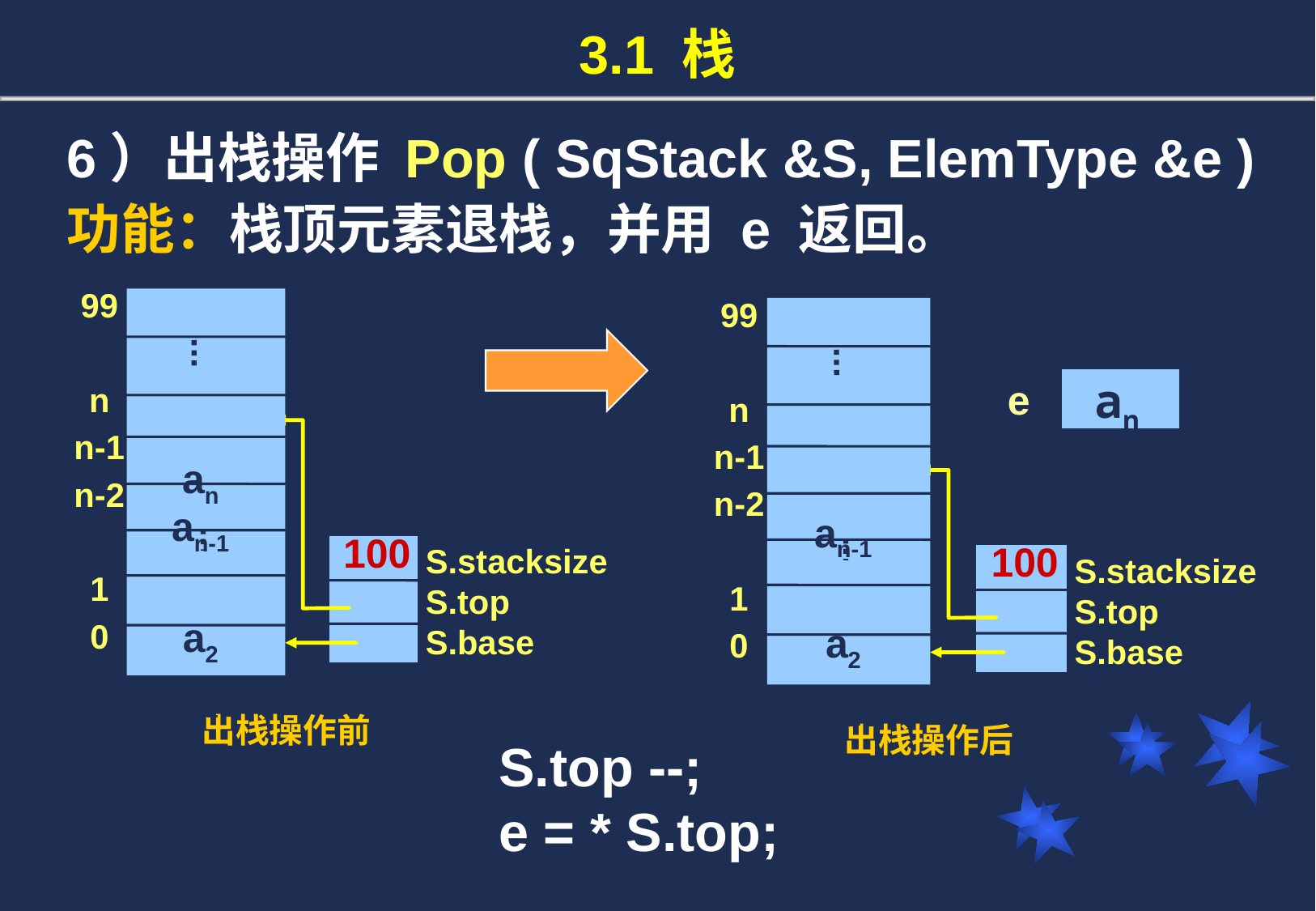

# 3.1 栈
6）出栈操作 Pop ( SqStack &S, ElemType &e )
功能：栈顶元素退栈，并用 e 返回。

an
an-1

a2
a1

99

n
n-1
n-2

1
0

100

S.stacksize
S.top
S.base

出栈操作前

an-1

a2
a1

99

n
n-1
n-2

1
0

100

S.stacksize
S.top
S.base

出栈操作后
e

an

S.top --;
e = * S.top;